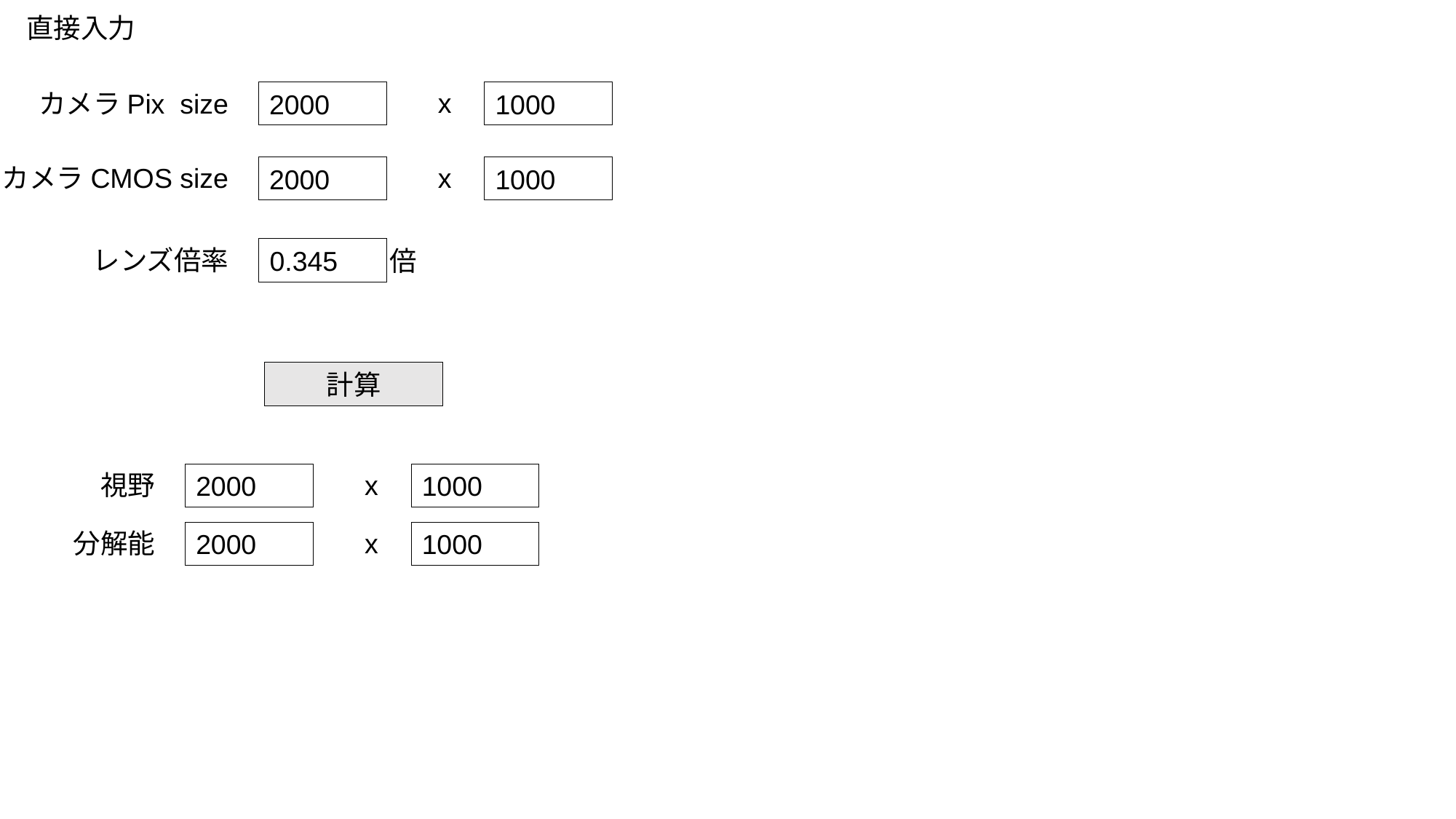

直接入力
x
カメラPix  size
2000
1000
x
カメラCMOS size

2000
1000
レンズ倍率
0.345
倍
計算
x
視野
2000
1000
x
分解能
2000
1000